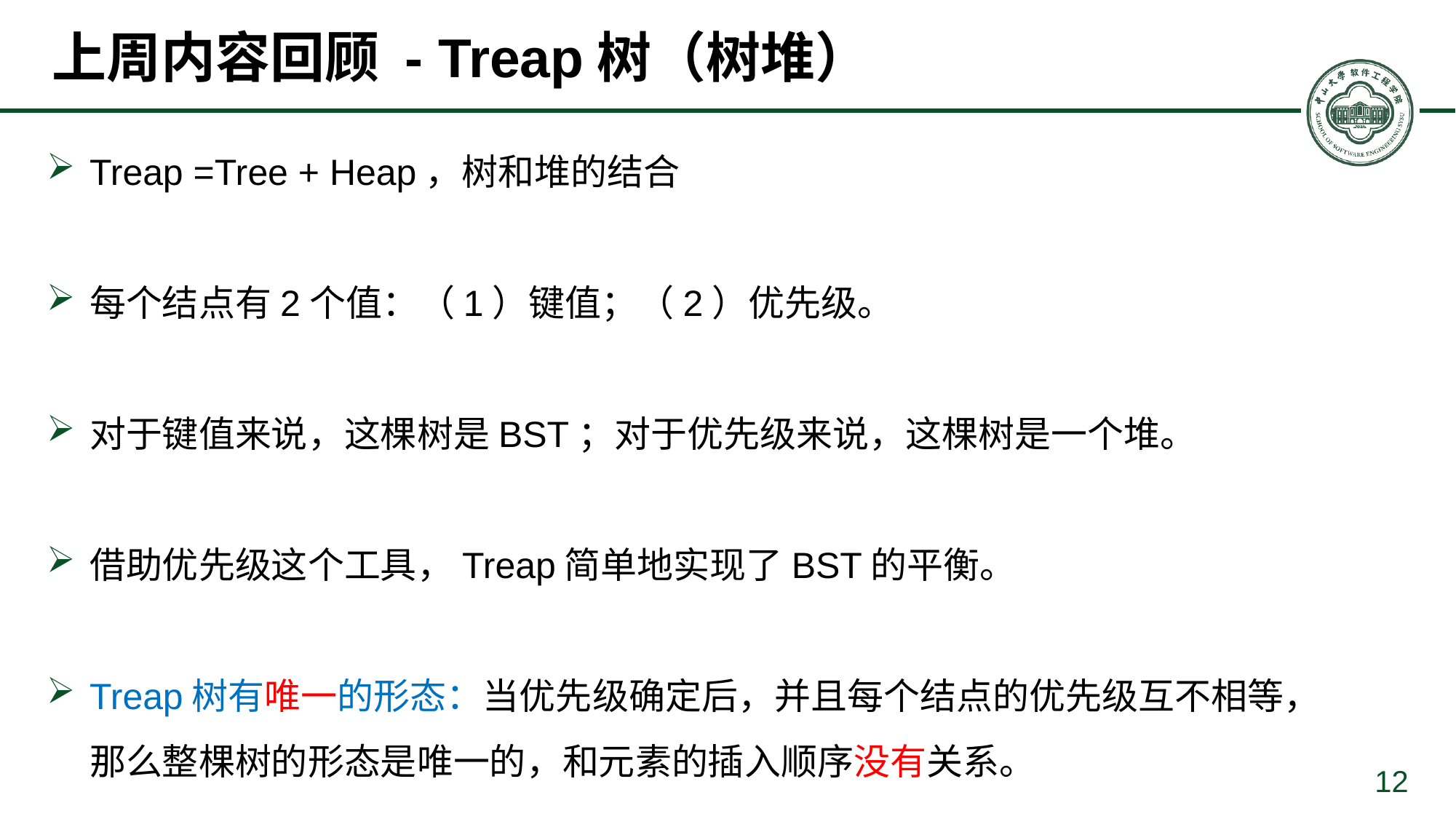

# 上周内容回顾 - Treap树（树堆）
Treap =Tree + Heap，树和堆的结合

每个结点有2个值：（1）键值；（2）优先级。

对于键值来说，这棵树是BST；对于优先级来说，这棵树是一个堆。

借助优先级这个工具，Treap简单地实现了BST的平衡。

Treap树有唯一的形态：当优先级确定后，并且每个结点的优先级互不相等，那么整棵树的形态是唯一的，和元素的插入顺序没有关系。

12